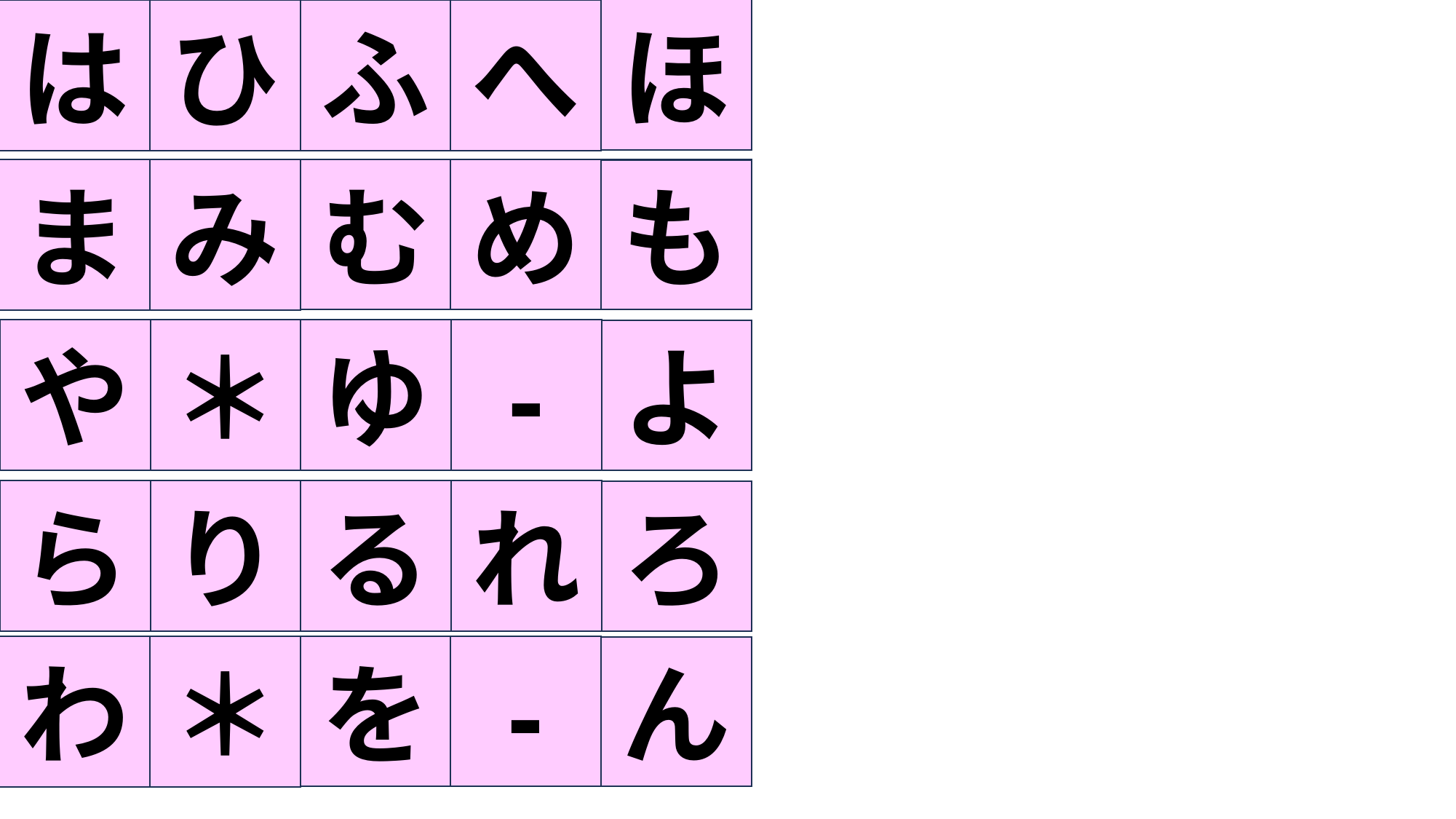

ふ
へ
ほ
は
ひ
む
め
ま
み
も
ゆ
-
や
＊
よ
る
れ
ら
り
ろ
を
-
わ
＊
ん